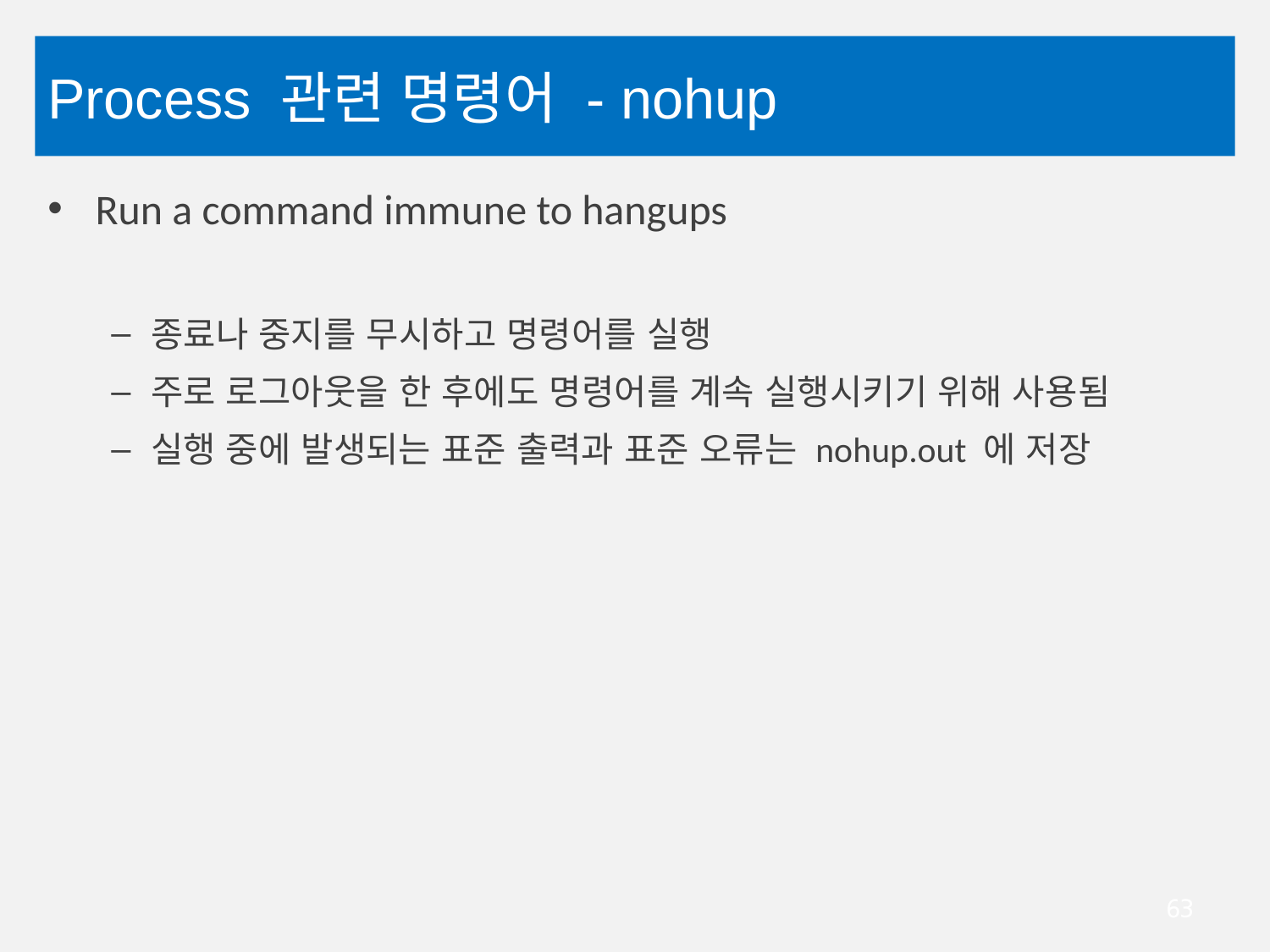

# Process 관련 명령어 - nohup
Run a command immune to hangups

종료나 중지를 무시하고 명령어를 실행
주로 로그아웃을 한 후에도 명령어를 계속 실행시키기 위해 사용됨
실행 중에 발생되는 표준 출력과 표준 오류는 nohup.out 에 저장
63